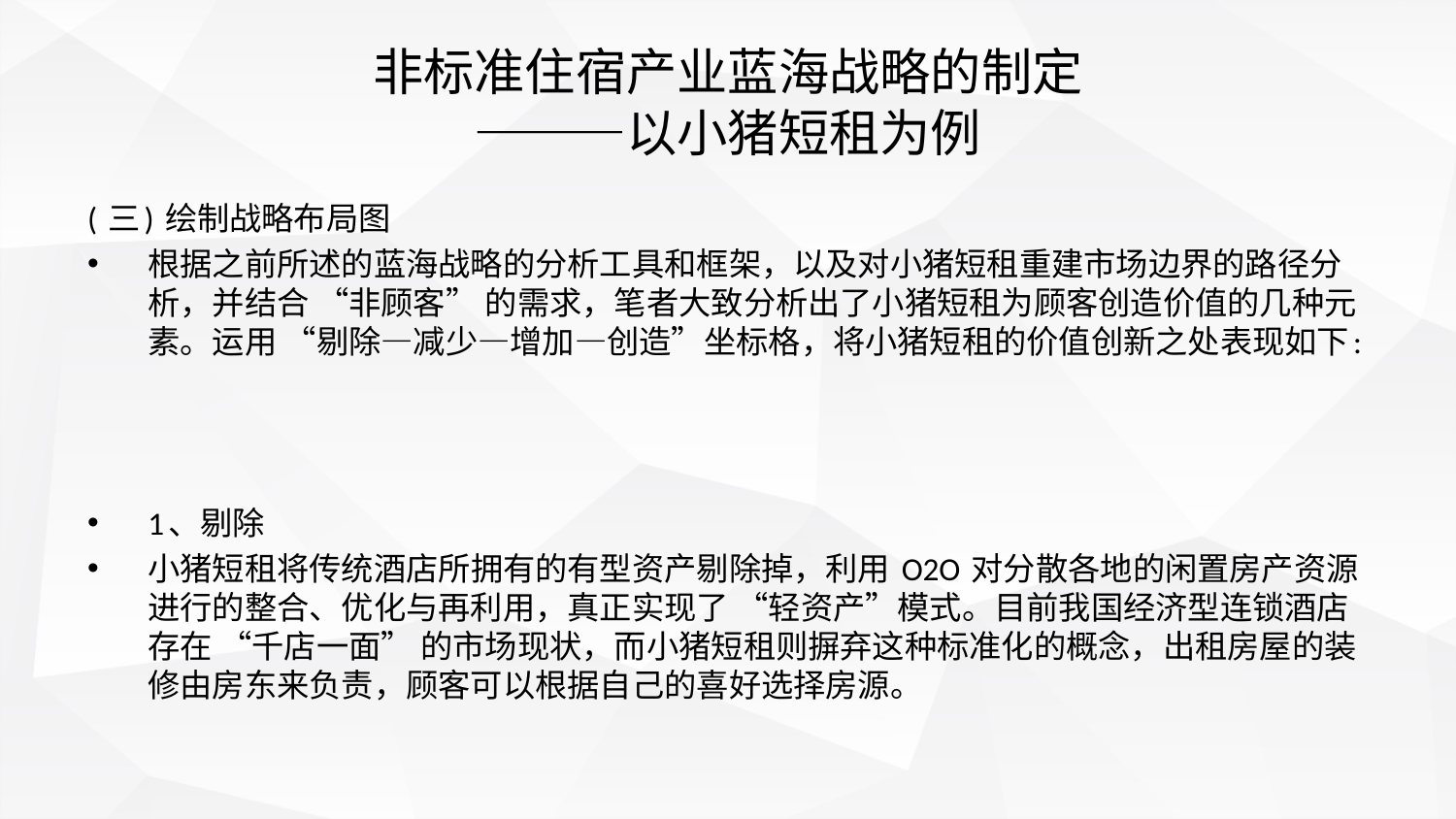

# 非标准住宿产业蓝海战略的制定 ———以小猪短租为例
( 三) 绘制战略布局图
根据之前所述的蓝海战略的分析工具和框架，以及对小猪短租重建市场边界的路径分析，并结合 “非顾客” 的需求，笔者大致分析出了小猪短租为顾客创造价值的几种元素。运用 “剔除—减少—增加—创造”坐标格，将小猪短租的价值创新之处表现如下:

1、剔除
小猪短租将传统酒店所拥有的有型资产剔除掉，利用 O2O 对分散各地的闲置房产资源进行的整合、优化与再利用，真正实现了 “轻资产”模式。目前我国经济型连锁酒店存在 “千店一面” 的市场现状，而小猪短租则摒弃这种标准化的概念，出租房屋的装修由房东来负责，顾客可以根据自己的喜好选择房源。